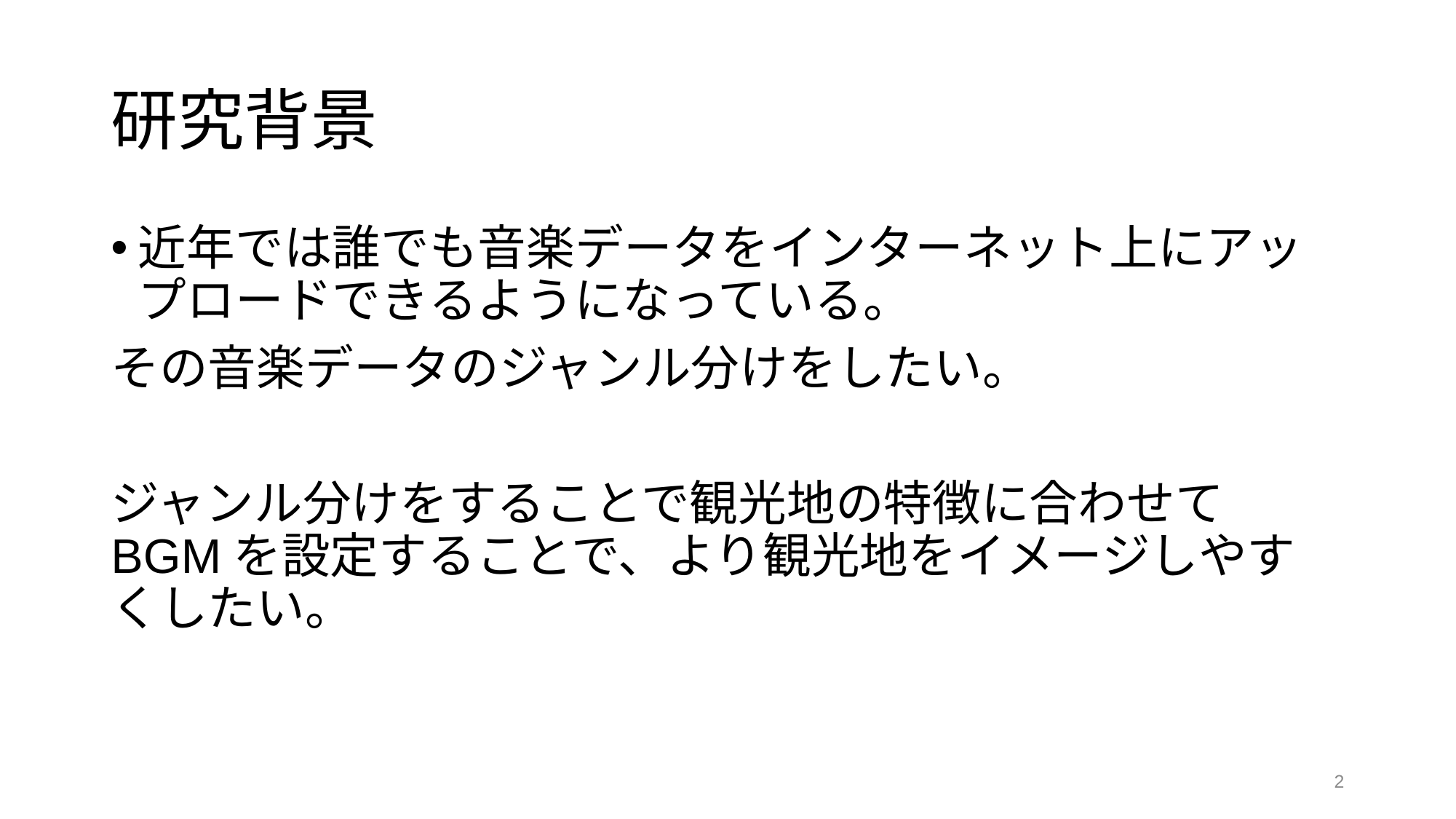

# 研究背景
近年では誰でも音楽データをインターネット上にアップロードできるようになっている。
その音楽データのジャンル分けをしたい。

ジャンル分けをすることで観光地の特徴に合わせてBGMを設定することで、より観光地をイメージしやすくしたい。
2